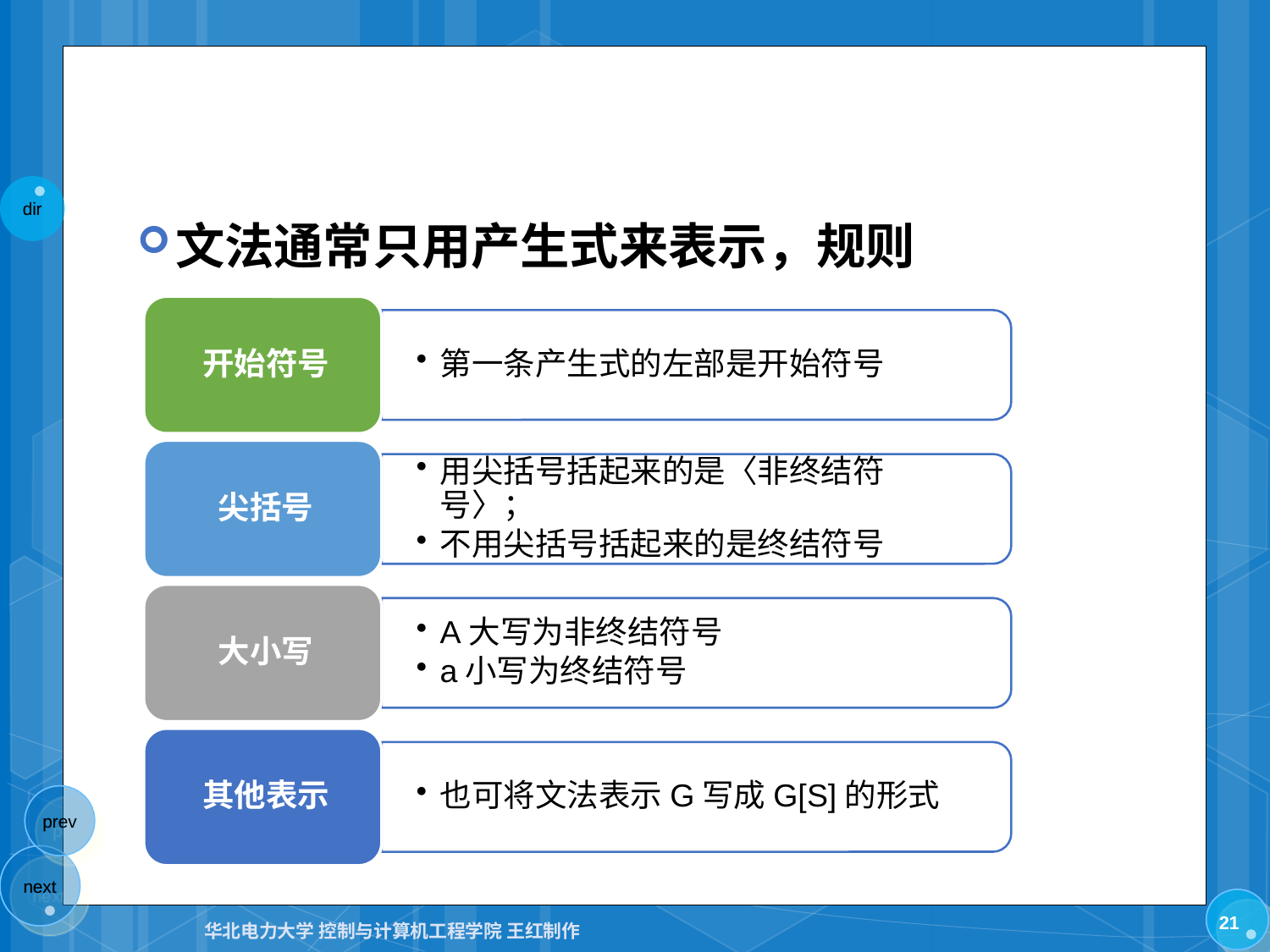

文法通常只用产生式来表示，规则
第一条产生式的左部是开始符号
开始符号
用尖括号括起来的是〈非终结符号〉；
不用尖括号括起来的是终结符号
尖括号
A大写为非终结符号
a小写为终结符号
大小写
也可将文法表示G写成G[S]的形式
其他表示
21
华北电力大学 控制与计算机工程学院 王红制作